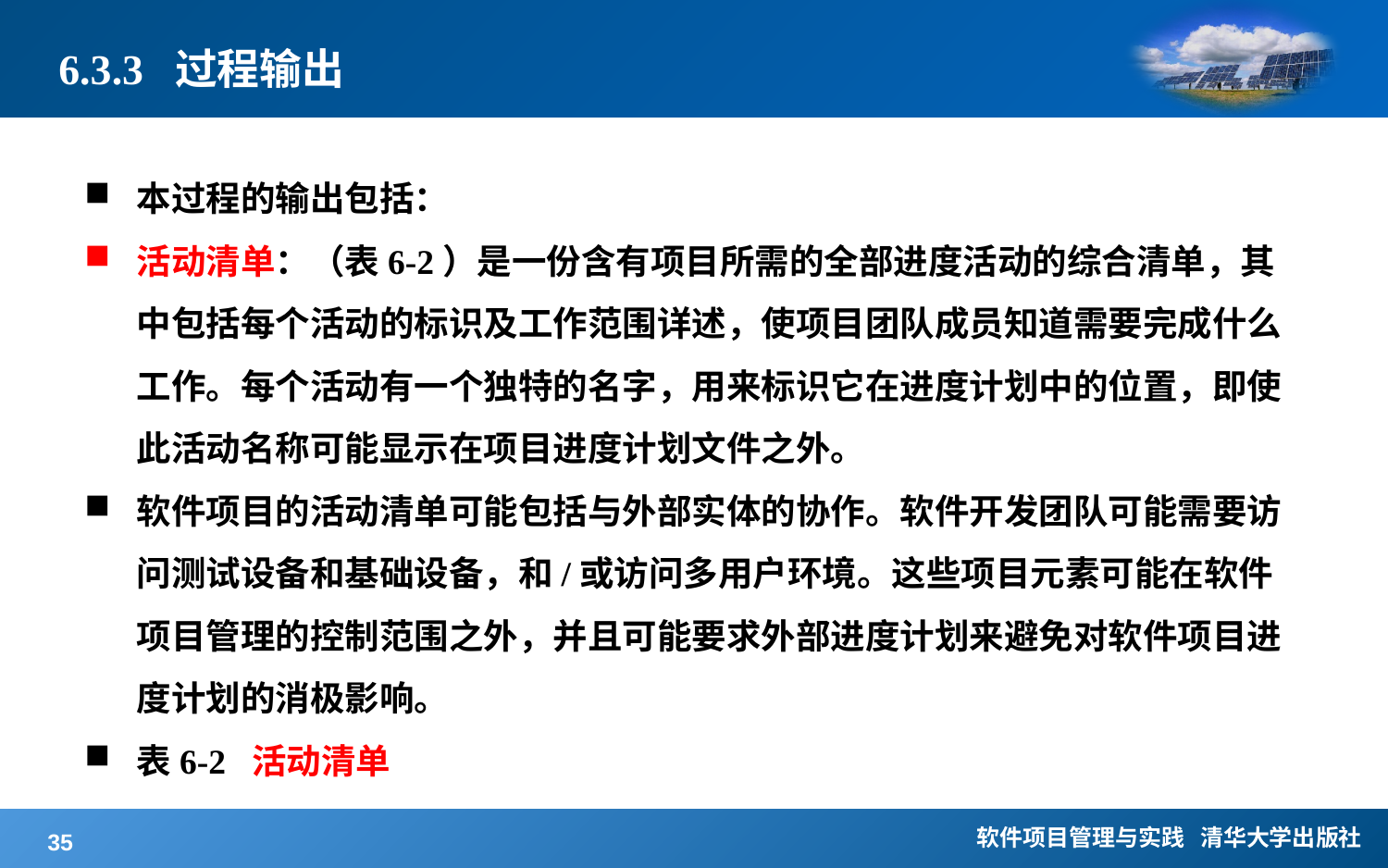

# 6.3.3  过程输出
本过程的输出包括：
活动清单：（表6-2）是一份含有项目所需的全部进度活动的综合清单，其中包括每个活动的标识及工作范围详述，使项目团队成员知道需要完成什么工作。每个活动有一个独特的名字，用来标识它在进度计划中的位置，即使此活动名称可能显示在项目进度计划文件之外。
软件项目的活动清单可能包括与外部实体的协作。软件开发团队可能需要访问测试设备和基础设备，和/或访问多用户环境。这些项目元素可能在软件项目管理的控制范围之外，并且可能要求外部进度计划来避免对软件项目进度计划的消极影响。
表6-2  活动清单